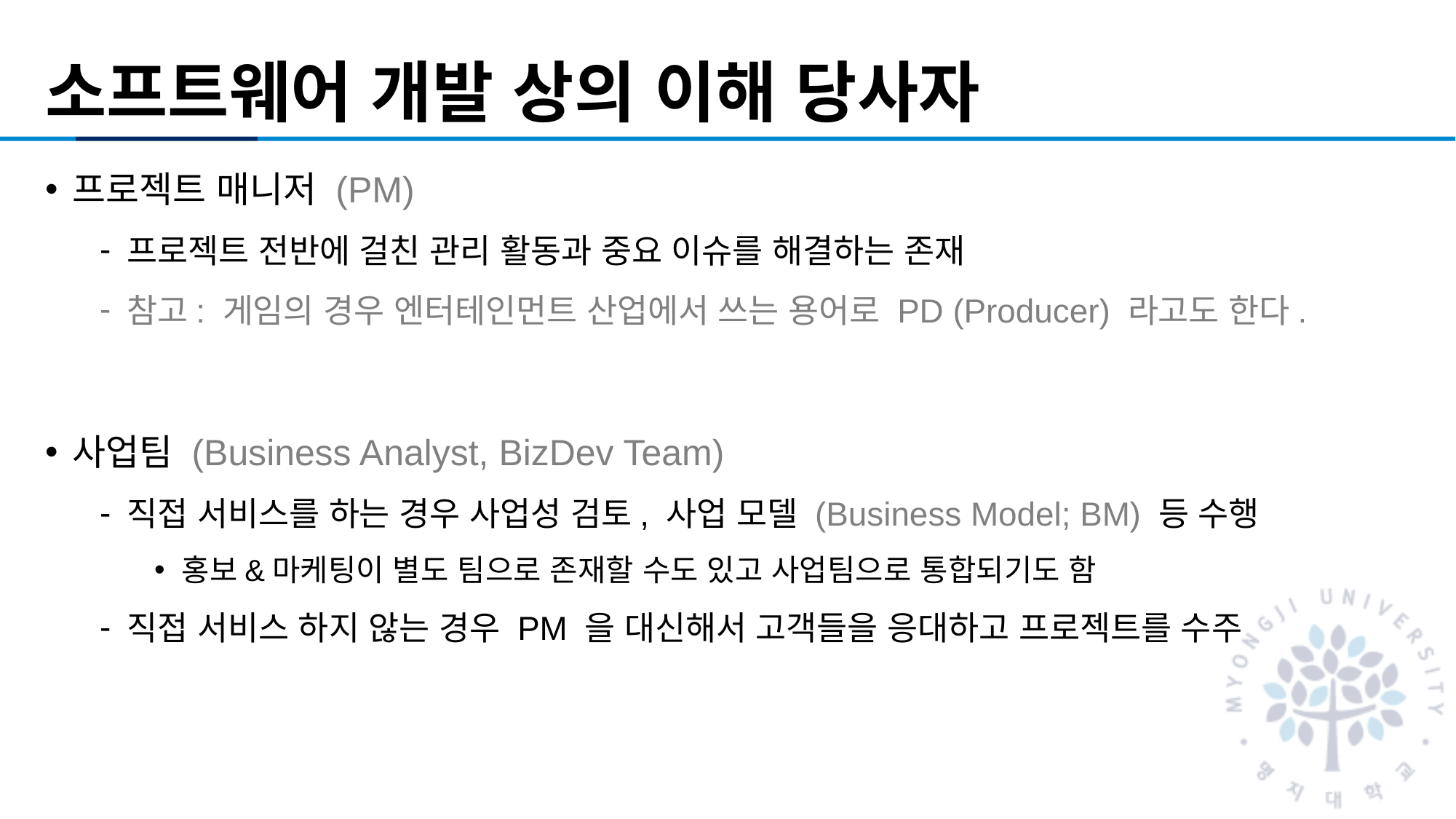

# 소프트웨어 개발 상의 이해 당사자
프로젝트 매니저 (PM)
프로젝트 전반에 걸친 관리 활동과 중요 이슈를 해결하는 존재
참고: 게임의 경우 엔터테인먼트 산업에서 쓰는 용어로 PD (Producer) 라고도 한다.

사업팀 (Business Analyst, BizDev Team)
직접 서비스를 하는 경우 사업성 검토, 사업 모델 (Business Model; BM) 등 수행
홍보&마케팅이 별도 팀으로 존재할 수도 있고 사업팀으로 통합되기도 함
직접 서비스 하지 않는 경우 PM 을 대신해서 고객들을 응대하고 프로젝트를 수주